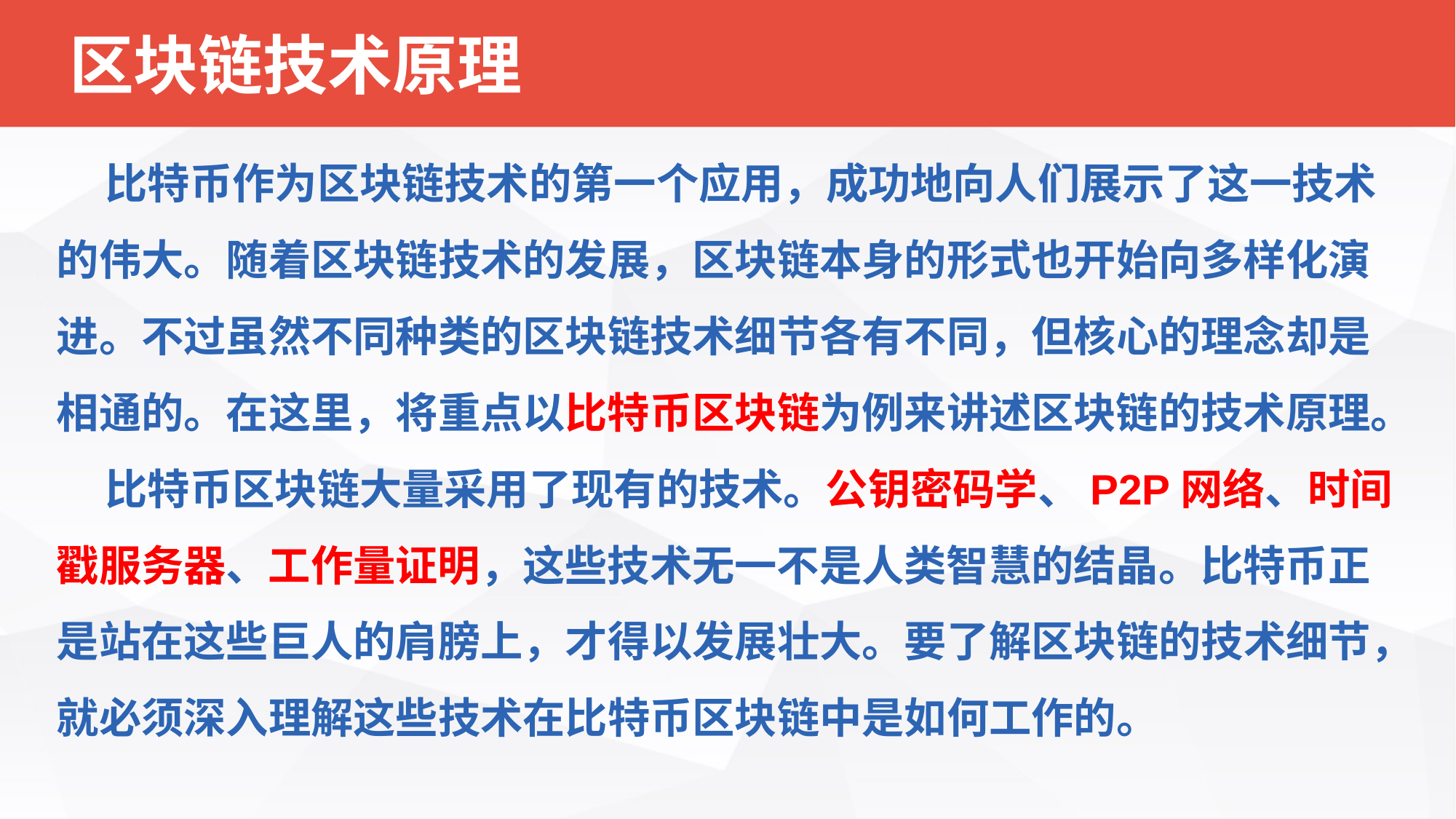

区块链技术原理
    比特币作为区块链技术的第一个应用，成功地向人们展示了这一技术的伟大。随着区块链技术的发展，区块链本身的形式也开始向多样化演进。不过虽然不同种类的区块链技术细节各有不同，但核心的理念却是相通的。在这里，将重点以比特币区块链为例来讲述区块链的技术原理。
    比特币区块链大量采用了现有的技术。公钥密码学、P2P网络、时间戳服务器、工作量证明，这些技术无一不是人类智慧的结晶。比特币正是站在这些巨人的肩膀上，才得以发展壮大。要了解区块链的技术细节，就必须深入理解这些技术在比特币区块链中是如何工作的。